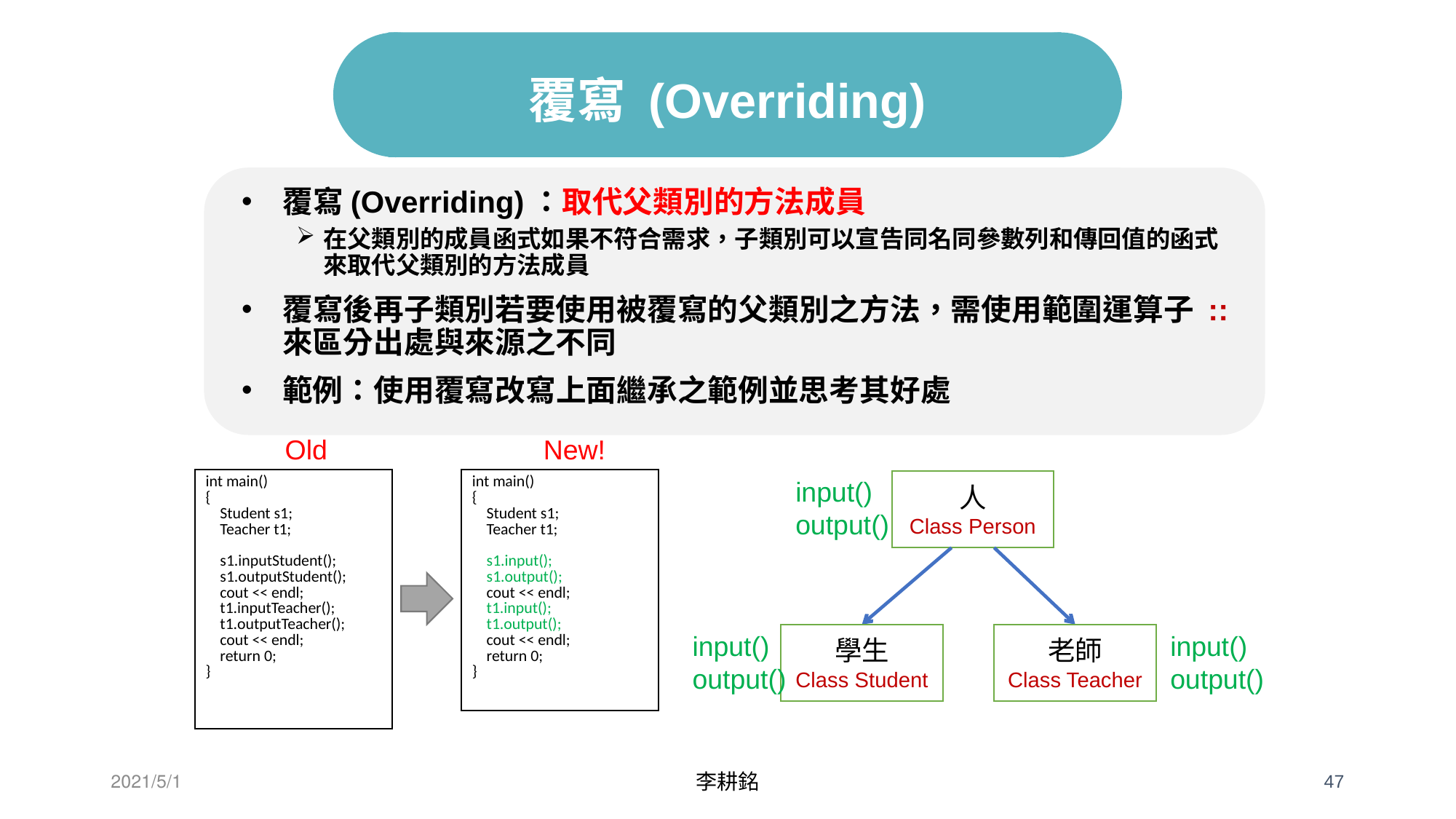

# 覆寫 (Overriding)

覆寫(Overriding)：取代父類別的方法成員
在父類別的成員函式如果不符合需求，子類別可以宣告同名同參數列和傳回值的函式來取代父類別的方法成員
覆寫後再子類別若要使用被覆寫的父類別之方法，需使用範圍運算子 :: 來區分出處與來源之不同
範例：使用覆寫改寫上面繼承之範例並思考其好處

Old
New!
input()
output()
| int main() { Student s1; Teacher t1; s1.inputStudent(); s1.outputStudent(); cout << endl; t1.inputTeacher(); t1.outputTeacher(); cout << endl; return 0; } |
| --- |
| int main() { Student s1; Teacher t1; s1.input(); s1.output(); cout << endl; t1.input(); t1.output(); cout << endl; return 0; } |
| --- |
人
Class Person

input()
output()
input()
output()
學生
Class Student
老師
Class Teacher
2021/5/1
李耕銘
 47